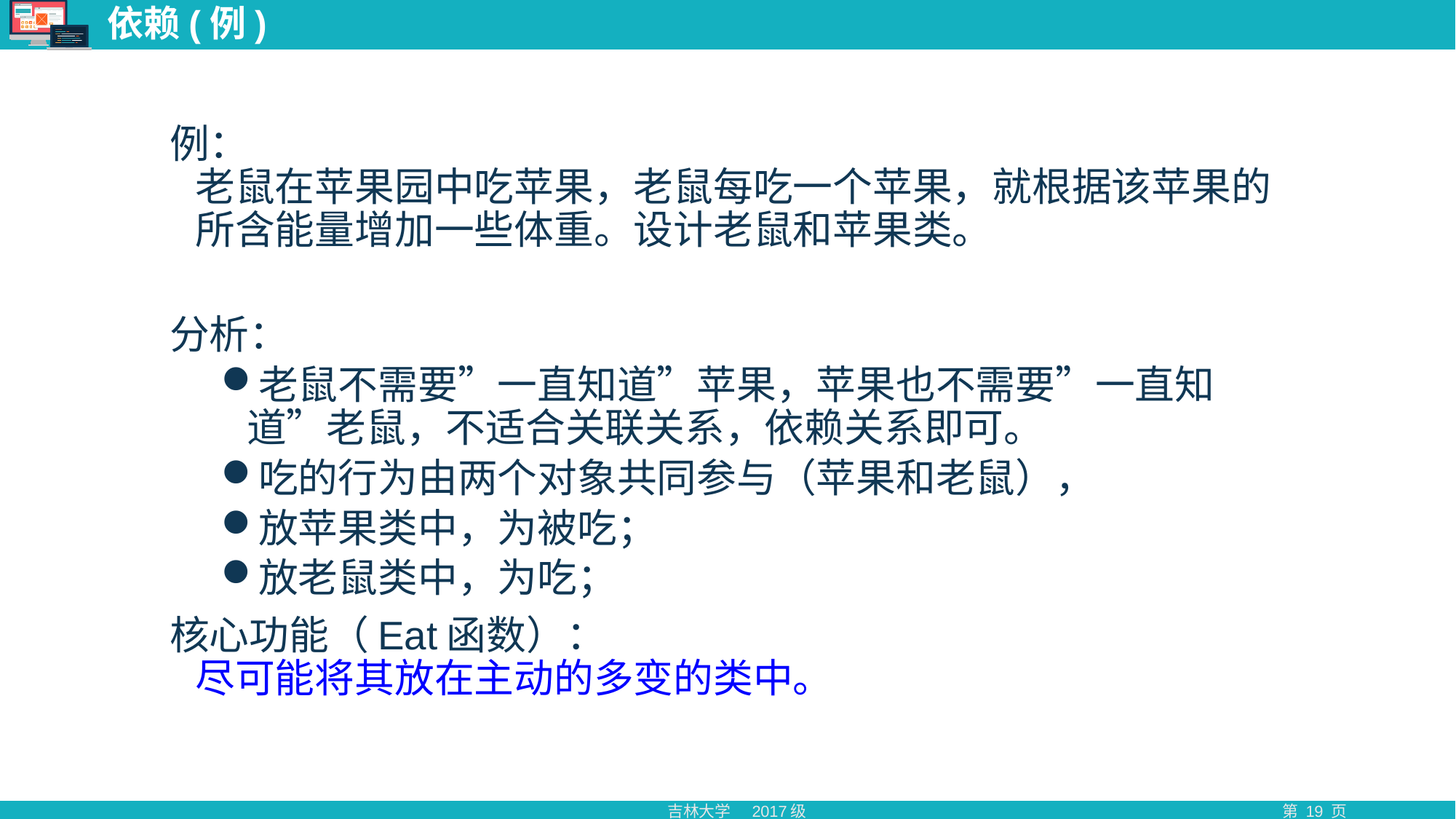

# 依赖(例)
例：
老鼠在苹果园中吃苹果，老鼠每吃一个苹果，就根据该苹果的所含能量增加一些体重。设计老鼠和苹果类。
分析：
老鼠不需要”一直知道”苹果，苹果也不需要”一直知道”老鼠，不适合关联关系，依赖关系即可。
吃的行为由两个对象共同参与（苹果和老鼠），
放苹果类中，为被吃；
放老鼠类中，为吃；
核心功能（Eat函数）：
尽可能将其放在主动的多变的类中。